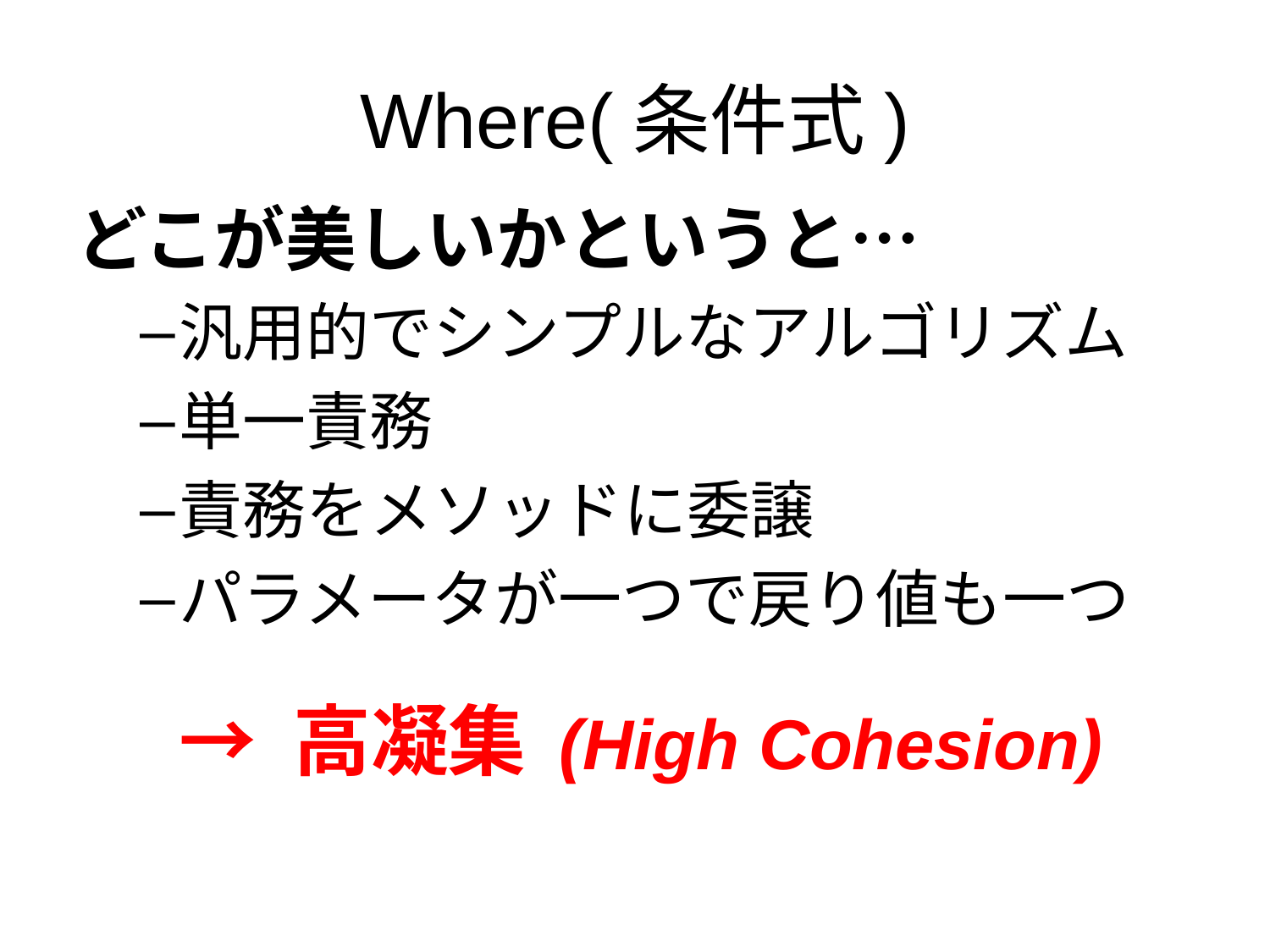

# Where(条件式)
どこが美しいかというと…
汎用的でシンプルなアルゴリズム
単一責務
責務をメソッドに委譲
パラメータが一つで戻り値も一つ
→ 高凝集 (High Cohesion)